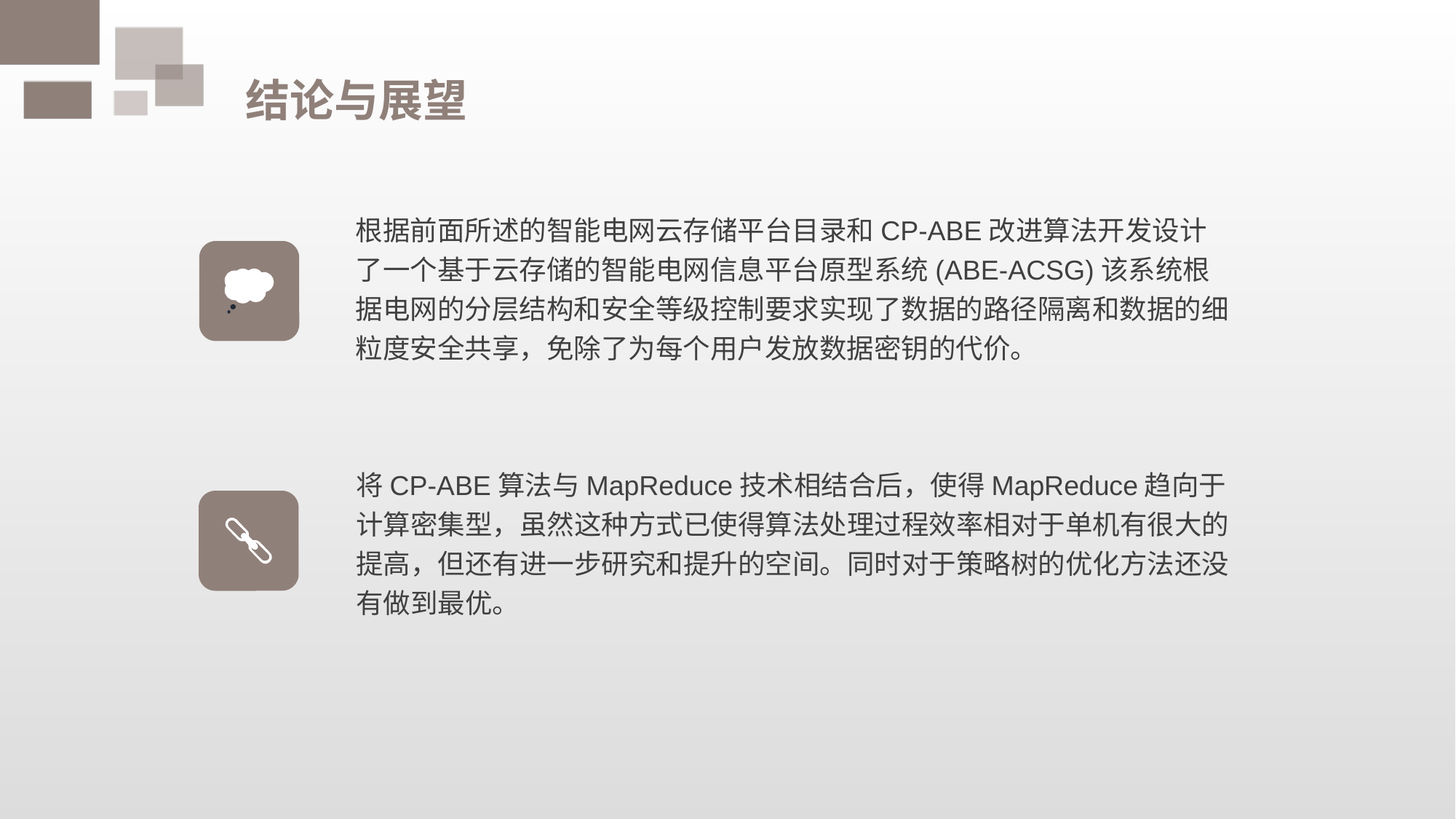

结论与展望
根据前面所述的智能电网云存储平台目录和CP-ABE改进算法开发设计了一个基于云存储的智能电网信息平台原型系统(ABE-ACSG)该系统根据电网的分层结构和安全等级控制要求实现了数据的路径隔离和数据的细粒度安全共享，免除了为每个用户发放数据密钥的代价。

将CP-ABE算法与MapReduce技术相结合后，使得MapReduce趋向于计算密集型，虽然这种方式已使得算法处理过程效率相对于单机有很大的提高，但还有进一步研究和提升的空间。同时对于策略树的优化方法还没有做到最优。